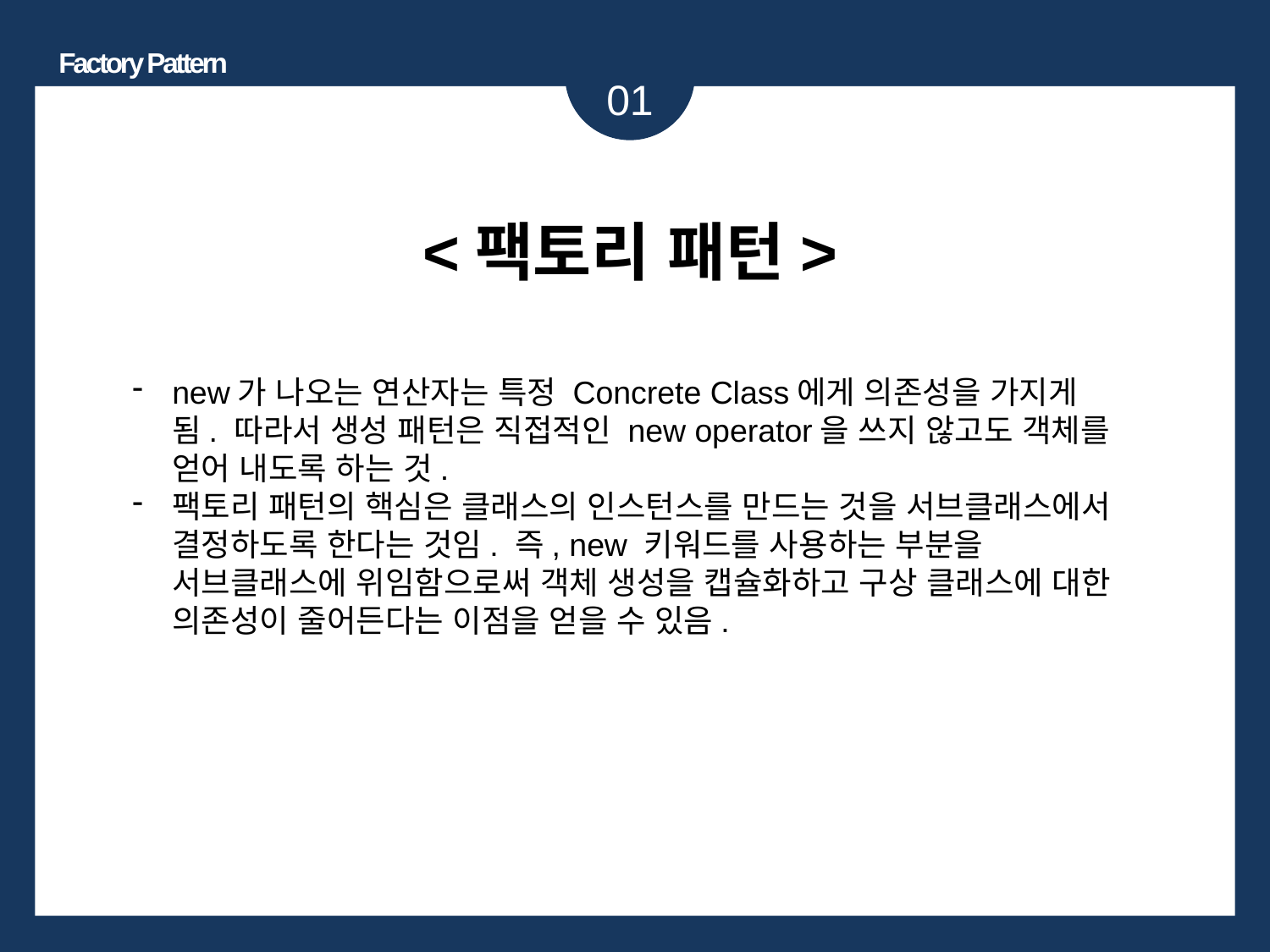

Factory Pattern
01

<팩토리 패턴>
new가 나오는 연산자는 특정 Concrete Class에게 의존성을 가지게 됨. 따라서 생성 패턴은 직접적인 new operator을 쓰지 않고도 객체를 얻어 내도록 하는 것.
팩토리 패턴의 핵심은 클래스의 인스턴스를 만드는 것을 서브클래스에서 결정하도록 한다는 것임. 즉, new 키워드를 사용하는 부분을 서브클래스에 위임함으로써 객체 생성을 캡슐화하고 구상 클래스에 대한 의존성이 줄어든다는 이점을 얻을 수 있음.